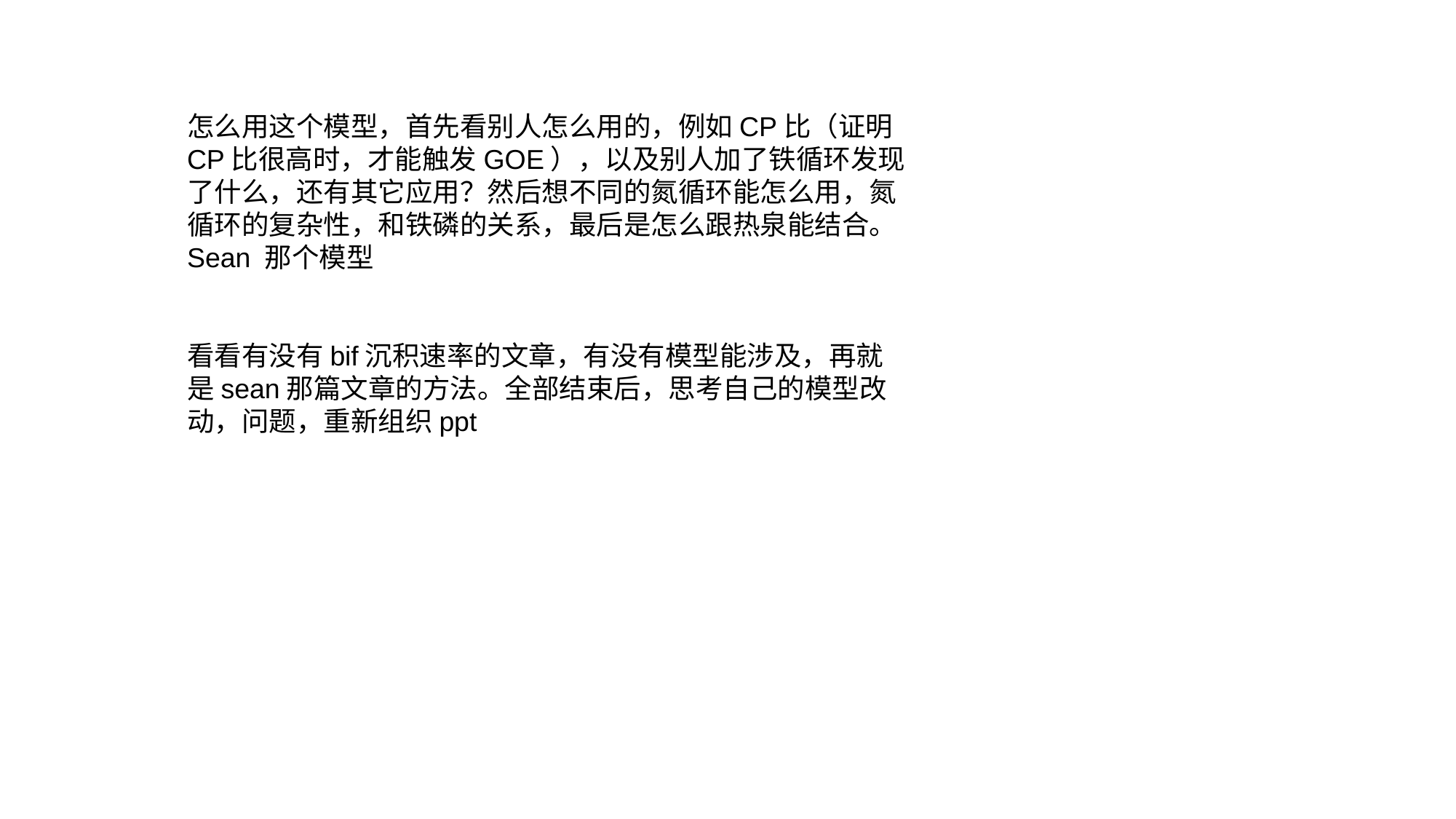

怎么用这个模型，首先看别人怎么用的，例如CP比（证明CP比很高时，才能触发GOE），以及别人加了铁循环发现了什么，还有其它应用？然后想不同的氮循环能怎么用，氮循环的复杂性，和铁磷的关系，最后是怎么跟热泉能结合。Sean 那个模型

看看有没有bif沉积速率的文章，有没有模型能涉及，再就是sean那篇文章的方法。全部结束后，思考自己的模型改动，问题，重新组织ppt